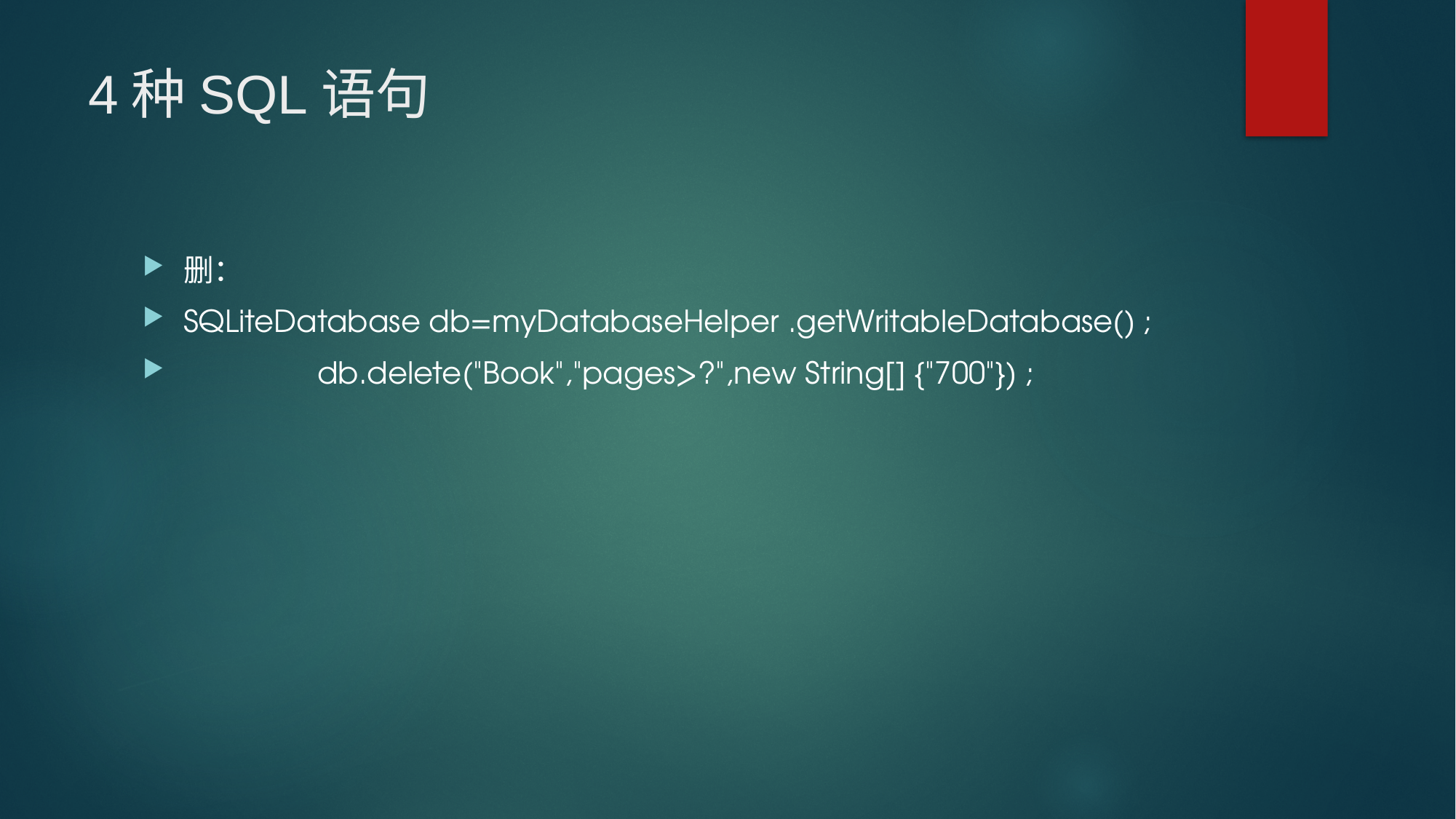

# 4种SQL语句
删：
SQLiteDatabase db=myDatabaseHelper .getWritableDatabase() ;
                db.delete("Book","pages>?",new String[] {"700"}) ;